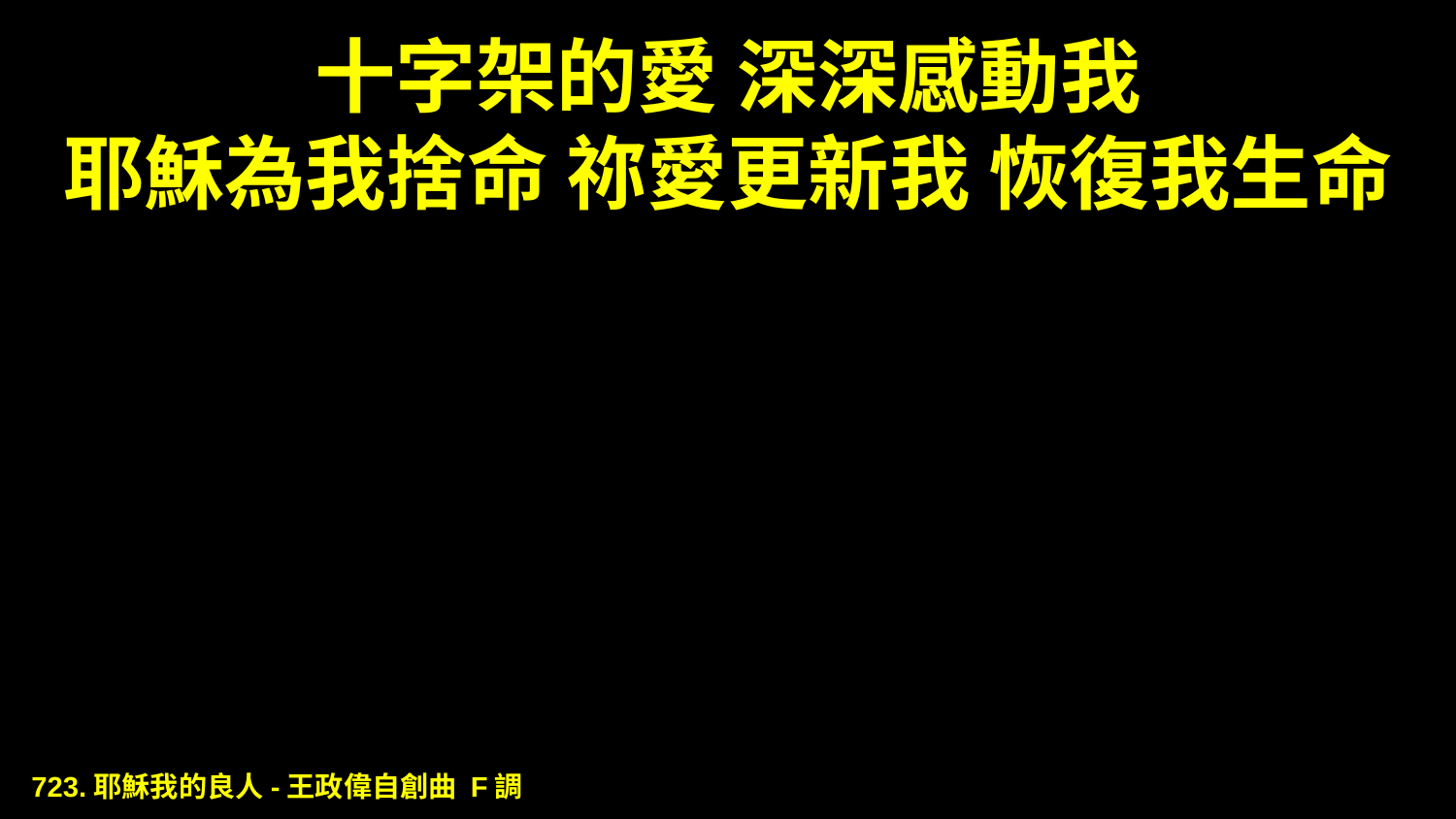

# 十字架的愛 深深感動我 耶穌為我捨命 祢愛更新我 恢復我生命
723.耶穌我的良人-王政偉自創曲 F調